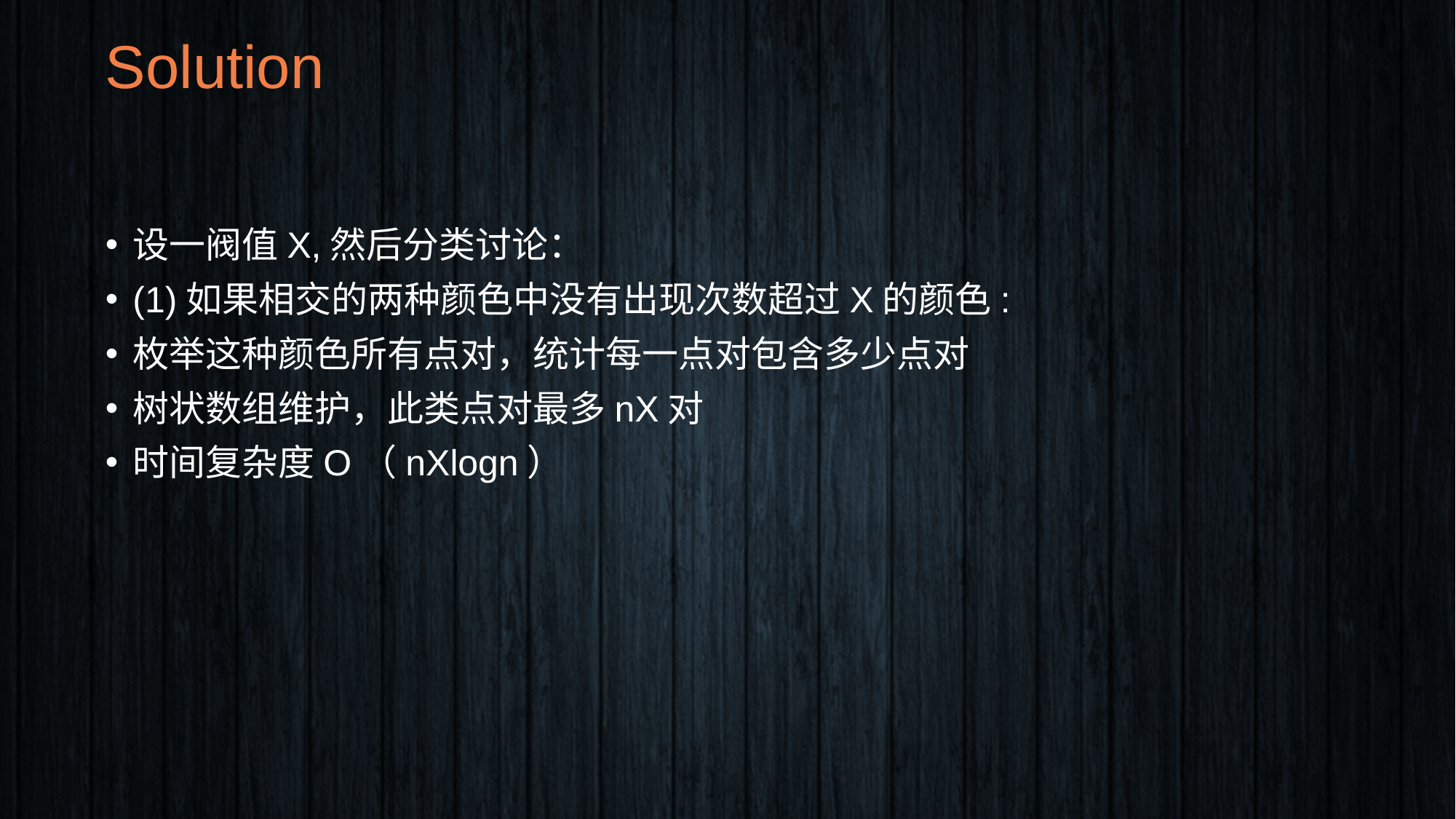

# Solution
设一阀值X,然后分类讨论：
(1)如果相交的两种颜色中没有出现次数超过X的颜色:
枚举这种颜色所有点对，统计每一点对包含多少点对
树状数组维护，此类点对最多nX对
时间复杂度O（nXlogn）